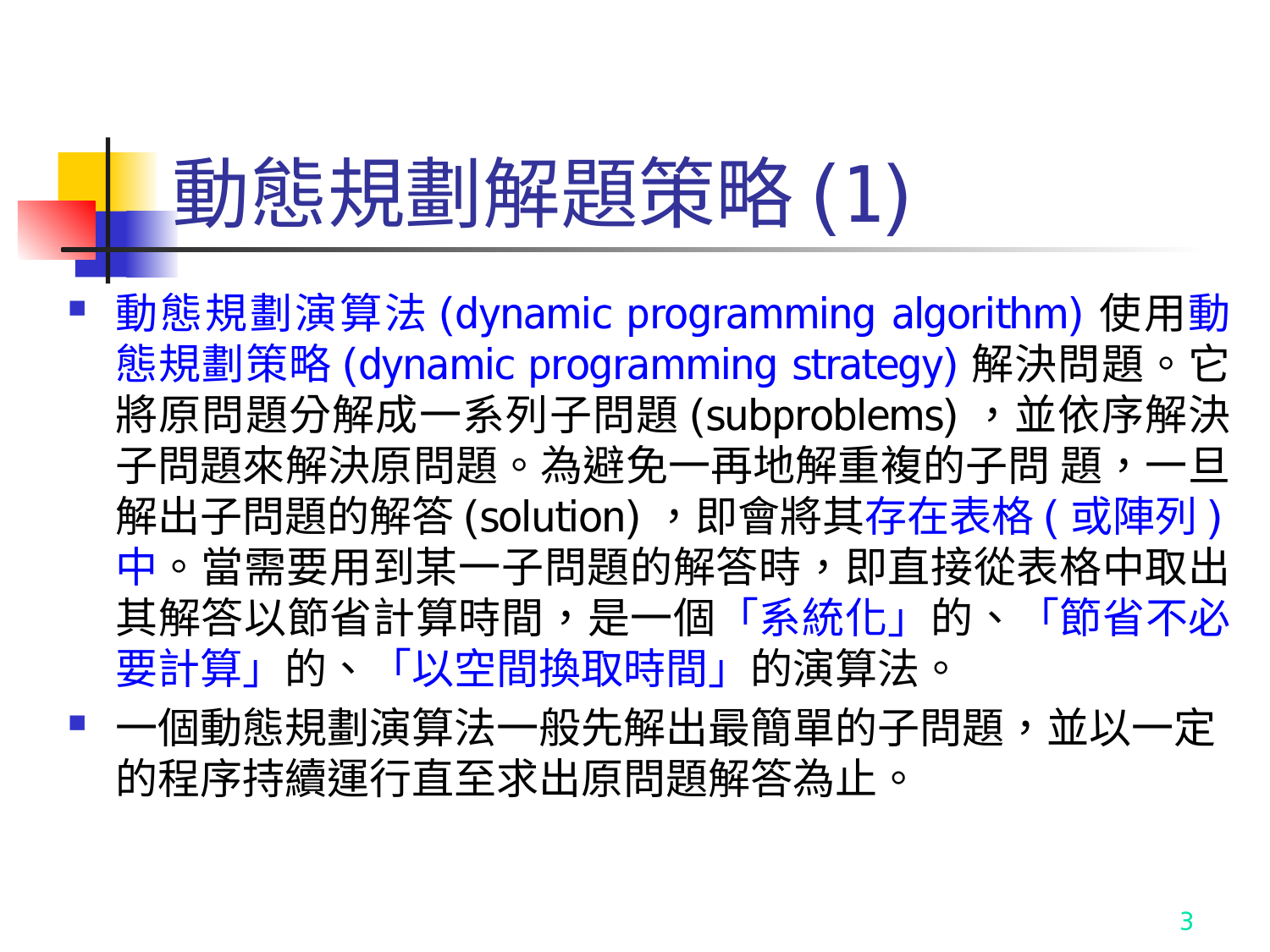

# 動態規劃解題策略(1)
動態規劃演算法(dynamic programming algorithm)使用動態規劃策略(dynamic programming strategy)解決問題。它將原問題分解成一系列子問題(subproblems)，並依序解決子問題來解決原問題。為避免一再地解重複的子問 題，一旦解出子問題的解答(solution)，即會將其存在表格(或陣列)中。當需要用到某一子問題的解答時，即直接從表格中取出其解答以節省計算時間，是一個「系統化」的、「節省不必要計算」的、「以空間換取時間」的演算法。
一個動態規劃演算法一般先解出最簡單的子問題，並以一定的程序持續運行直至求出原問題解答為止。
3